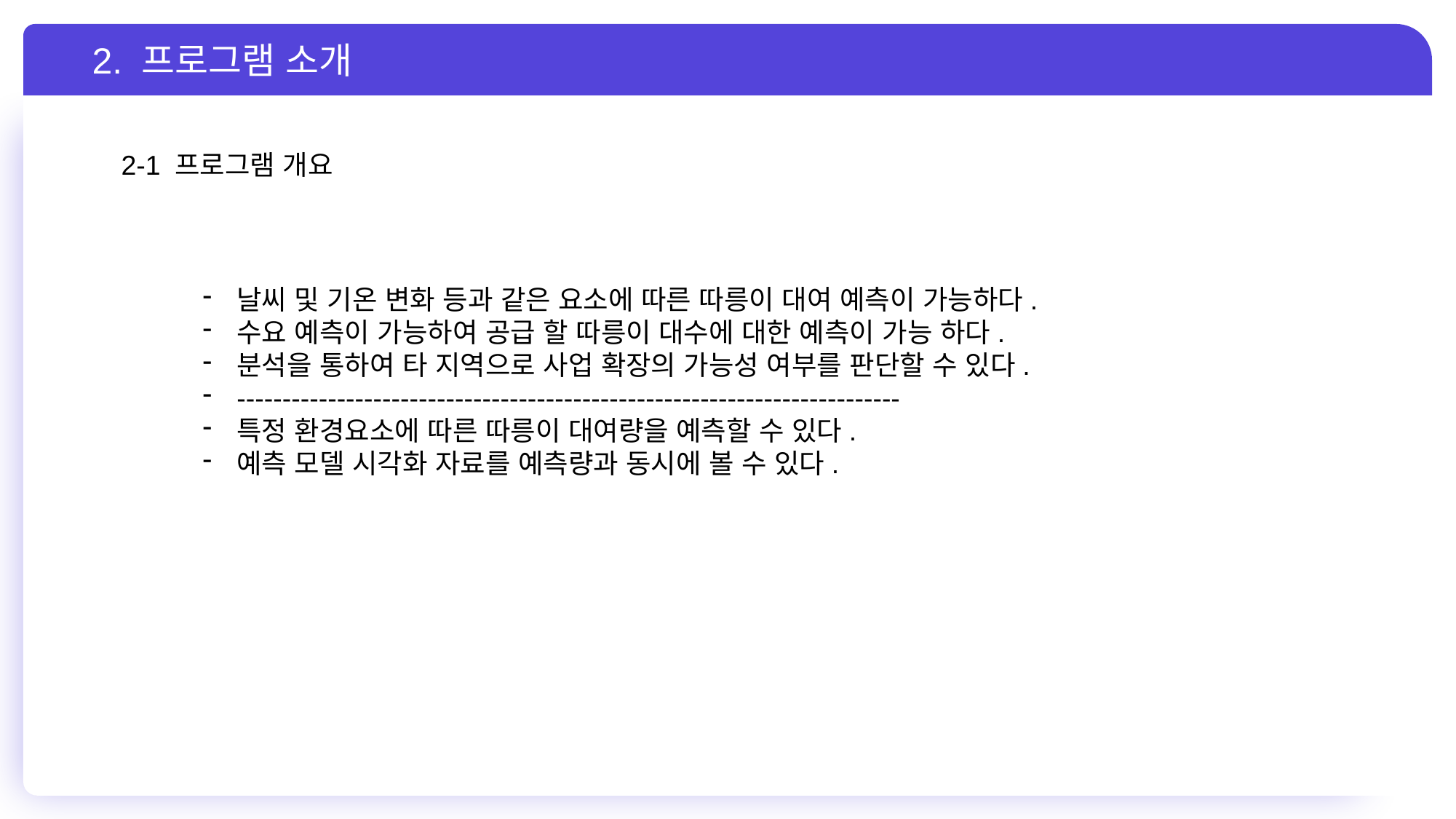

2. 프로그램 소개

2-1 프로그램 개요
날씨 및 기온 변화 등과 같은 요소에 따른 따릉이 대여 예측이 가능하다.
수요 예측이 가능하여 공급 할 따릉이 대수에 대한 예측이 가능 하다.
분석을 통하여 타 지역으로 사업 확장의 가능성 여부를 판단할 수 있다.
-------------------------------------------------------------------------
특정 환경요소에 따른 따릉이 대여량을 예측할 수 있다.
예측 모델 시각화 자료를 예측량과 동시에 볼 수 있다.
01
01